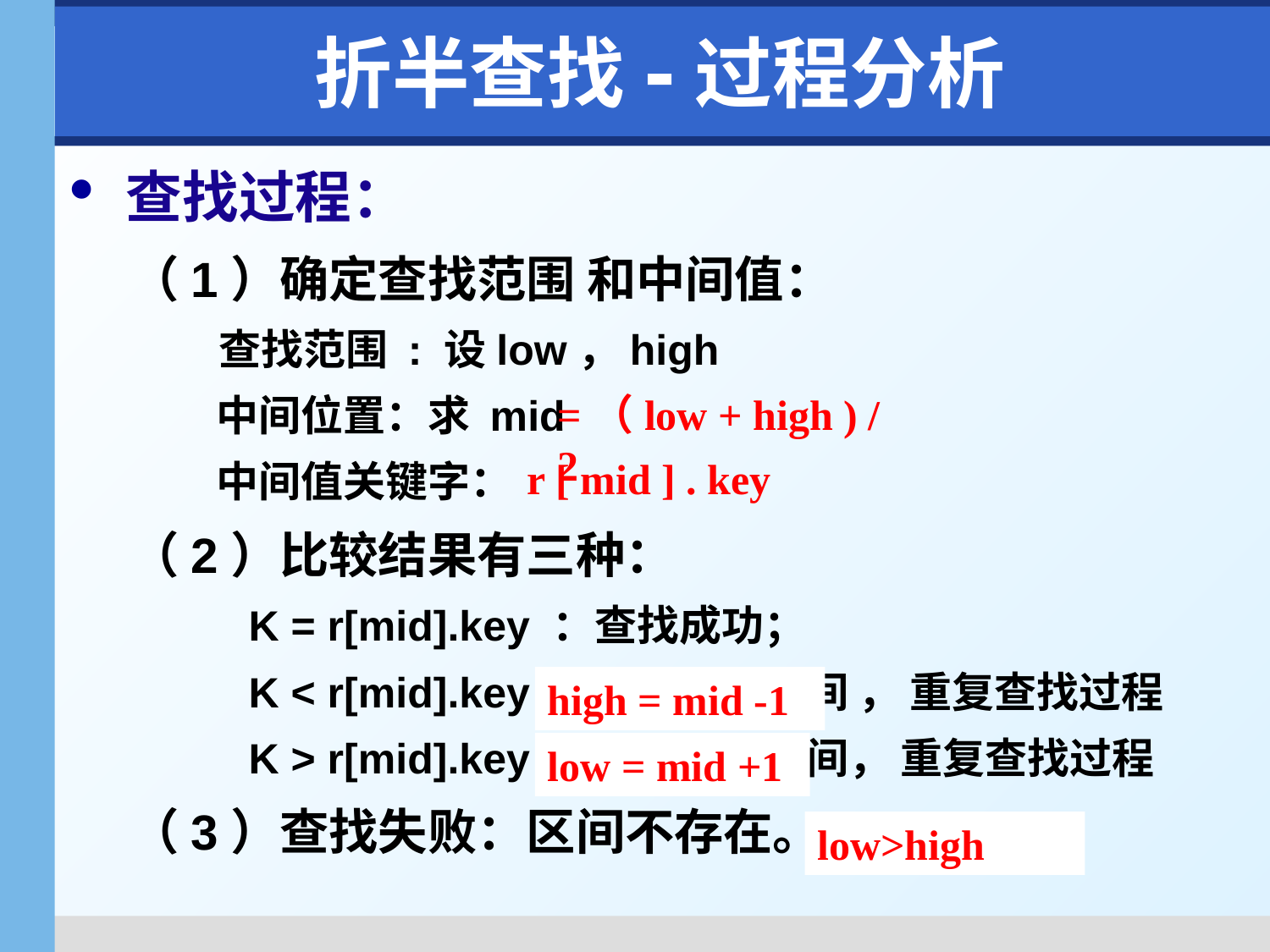

折半查找-过程分析
查找过程：
（1）确定查找范围 和中间值：
          查找范围 : 设low，high
        中间位置：求 mid
        中间值关键字：
（2）比较结果有三种：
          K = r[mid].key ：查找成功；
          K < r[mid].key ：重新划分区间 ， 重复查找过程
          K > r[mid].key ：重新划分区间， 重复查找过程
（3）查找失败：区间不存在。

=（low + high ) / 2
r [ mid ] . key
high = mid -1
low = mid +1
low>high